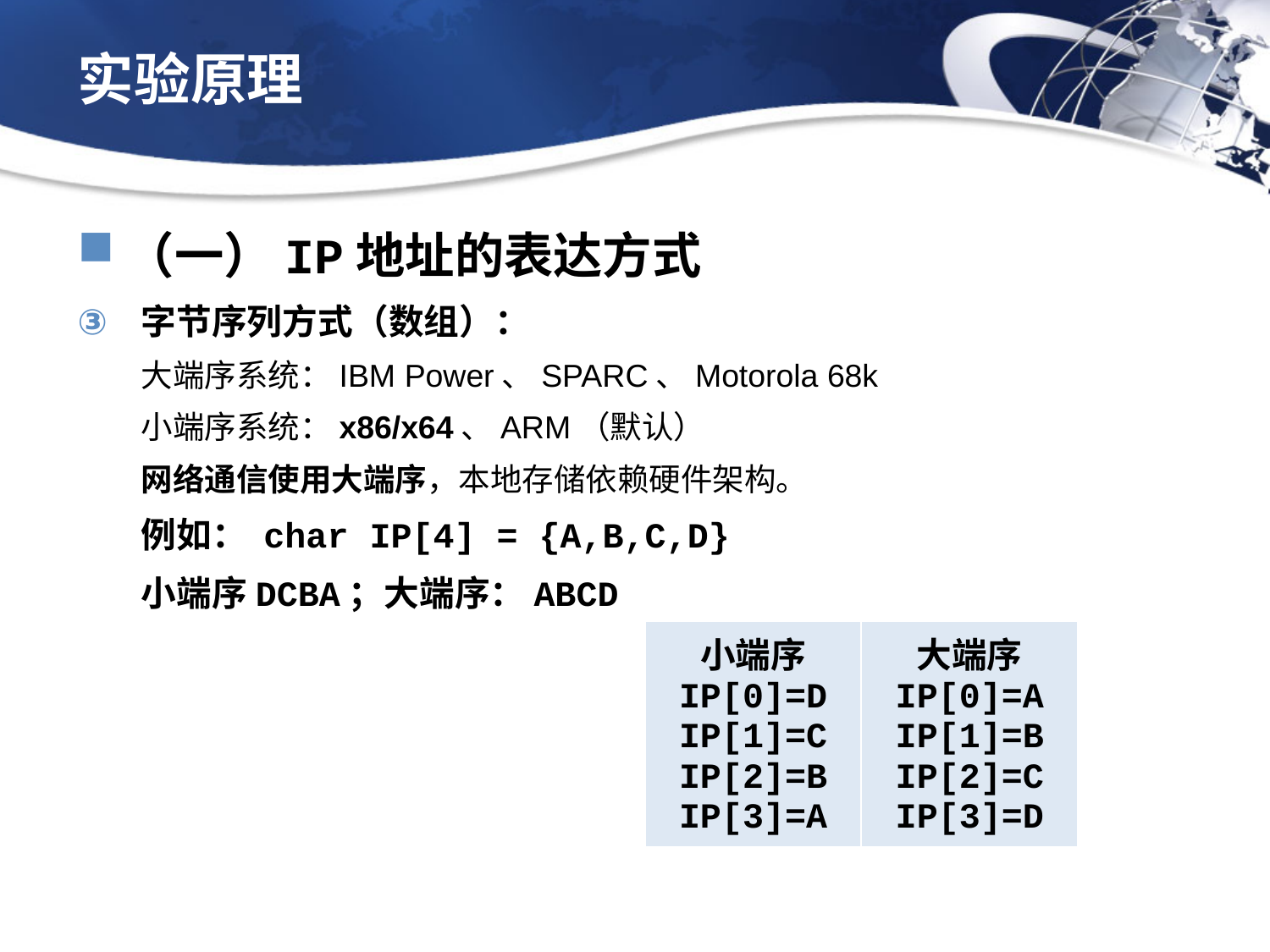

# 实验原理
（一）IP地址的表达方式
字节序列方式（数组）：
大端序系统：IBM Power、SPARC、Motorola 68k
小端序系统：x86/x64、ARM（默认）
网络通信使用大端序，本地存储依赖硬件架构。
例如： char IP[4] = {A,B,C,D}
小端序DCBA；大端序：ABCD
| 小端序 IP[0]=D IP[1]=C IP[2]=B IP[3]=A | 大端序 IP[0]=A IP[1]=B IP[2]=C IP[3]=D |
| --- | --- |